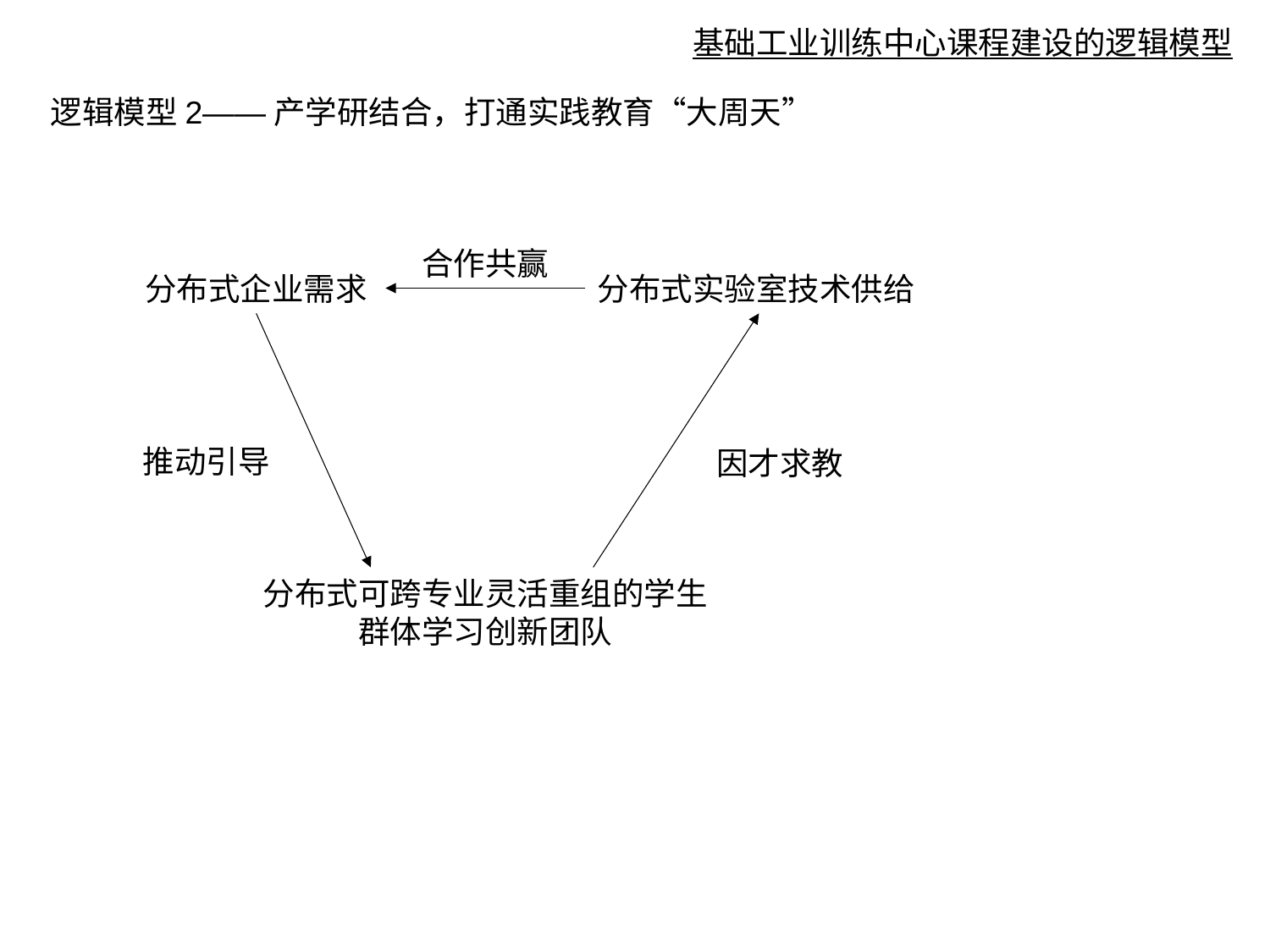

基础工业训练中心课程建设的逻辑模型
逻辑模型2——产学研结合，打通实践教育“大周天”
合作共赢
分布式企业需求
分布式实验室技术供给
推动引导
因才求教
分布式可跨专业灵活重组的学生群体学习创新团队